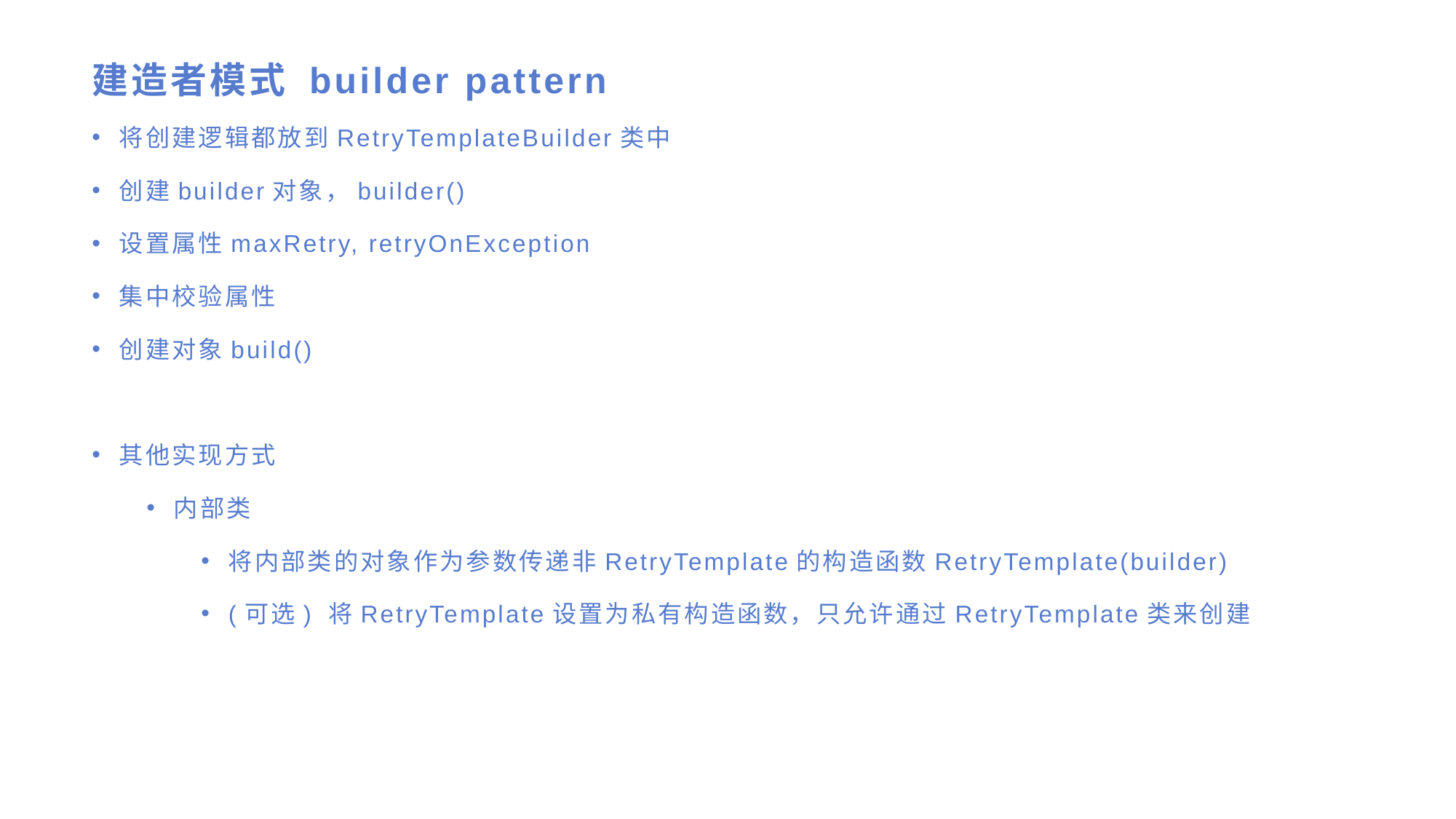

# 建造者模式 builder pattern
将创建逻辑都放到RetryTemplateBuilder类中
创建builder对象，builder()
设置属性maxRetry, retryOnException
集中校验属性
创建对象build()

其他实现方式
内部类
将内部类的对象作为参数传递非RetryTemplate的构造函数RetryTemplate(builder)
(可选) 将RetryTemplate设置为私有构造函数，只允许通过RetryTemplate类来创建